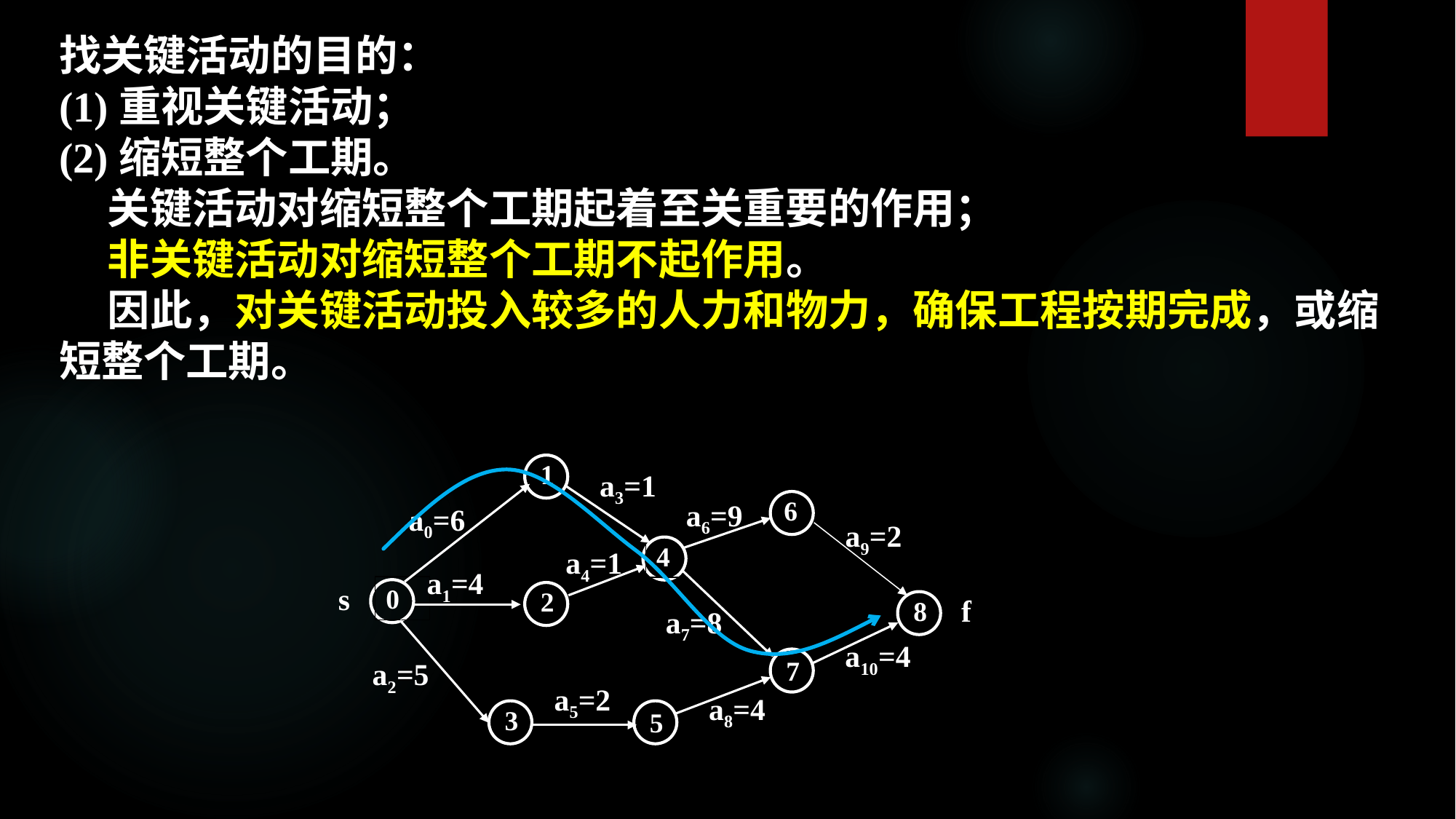

找关键活动的目的：
(1)重视关键活动；
(2)缩短整个工期。
    关键活动对缩短整个工期起着至关重要的作用；
    非关键活动对缩短整个工期不起作用。
    因此，对关键活动投入较多的人力和物力，确保工程按期完成，或缩短整个工期。
1

a3=1

6
a6=9

a0=6
a9=2

4

a4=1
a1=4

s
0
2

f
8

a7=8

a10=4
7

a2=5
a5=2

a8=4
3
5